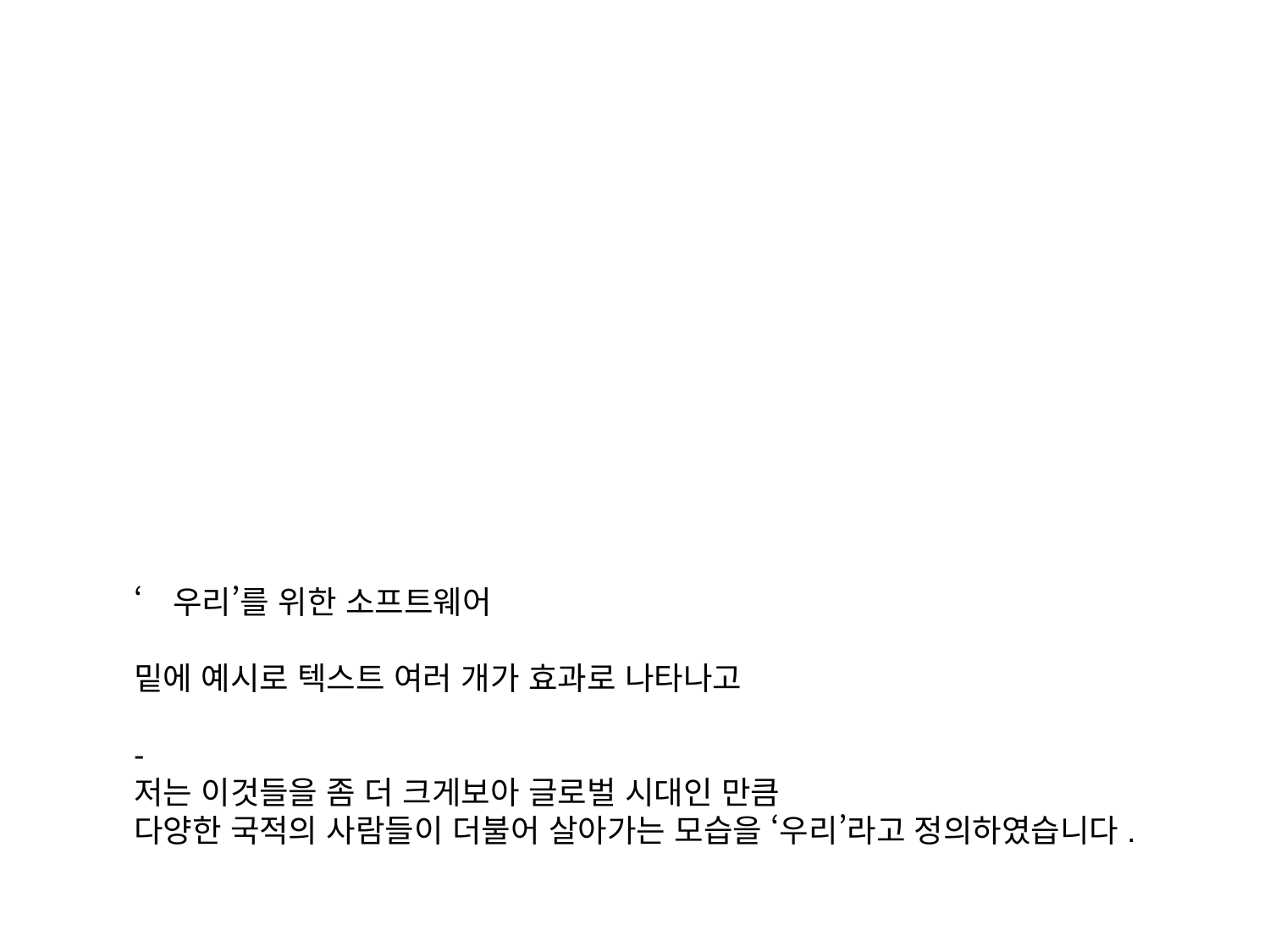

‘우리’를 위한 소프트웨어

밑에 예시로 텍스트 여러 개가 효과로 나타나고

-
저는 이것들을 좀 더 크게보아 글로벌 시대인 만큼
다양한 국적의 사람들이 더불어 살아가는 모습을 ‘우리’라고 정의하였습니다.